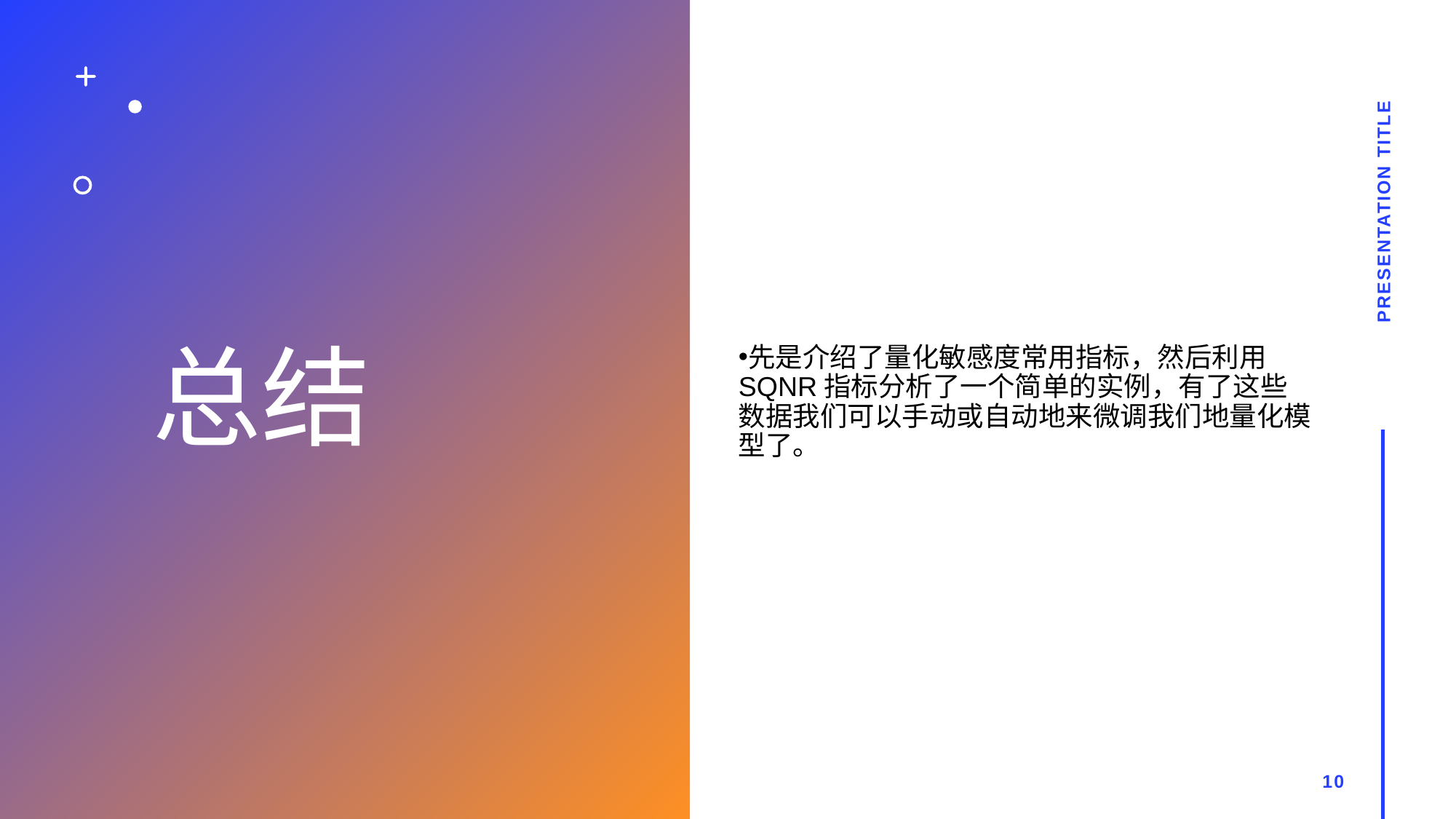

# 总结
先是介绍了量化敏感度常用指标，然后利用SQNR指标分析了一个简单的实例，有了这些数据我们可以手动或自动地来微调我们地量化模型了。

Presentation Title
10